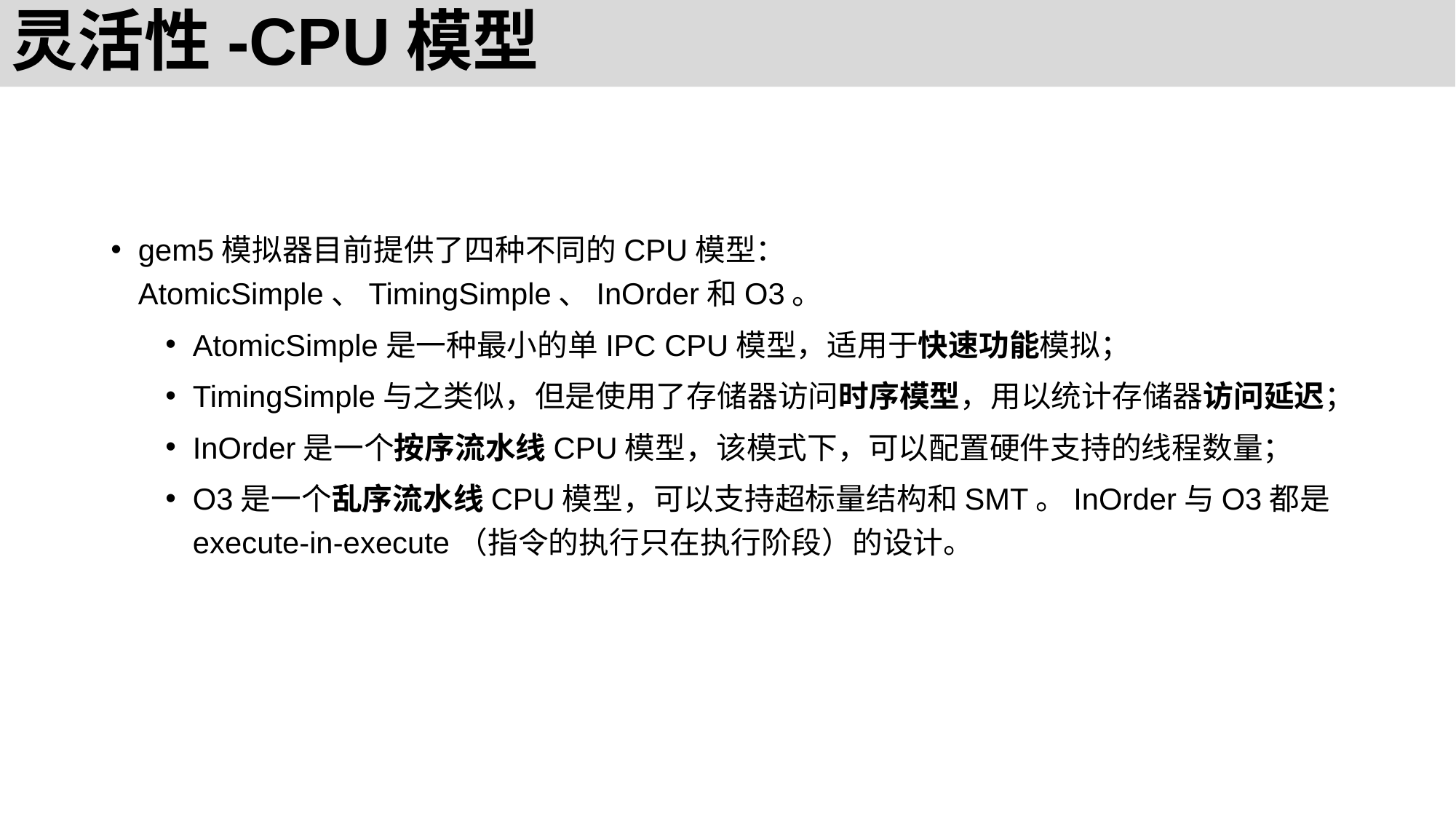

# 灵活性-CPU模型
gem5模拟器目前提供了四种不同的CPU模型：AtomicSimple、TimingSimple、InOrder和O3。
AtomicSimple是一种最小的单IPC CPU模型，适用于快速功能模拟；
TimingSimple与之类似，但是使用了存储器访问时序模型，用以统计存储器访问延迟；
InOrder是一个按序流水线CPU模型，该模式下，可以配置硬件支持的线程数量；
O3是一个乱序流水线CPU模型，可以支持超标量结构和SMT。InOrder与O3都是execute-in-execute（指令的执行只在执行阶段）的设计。